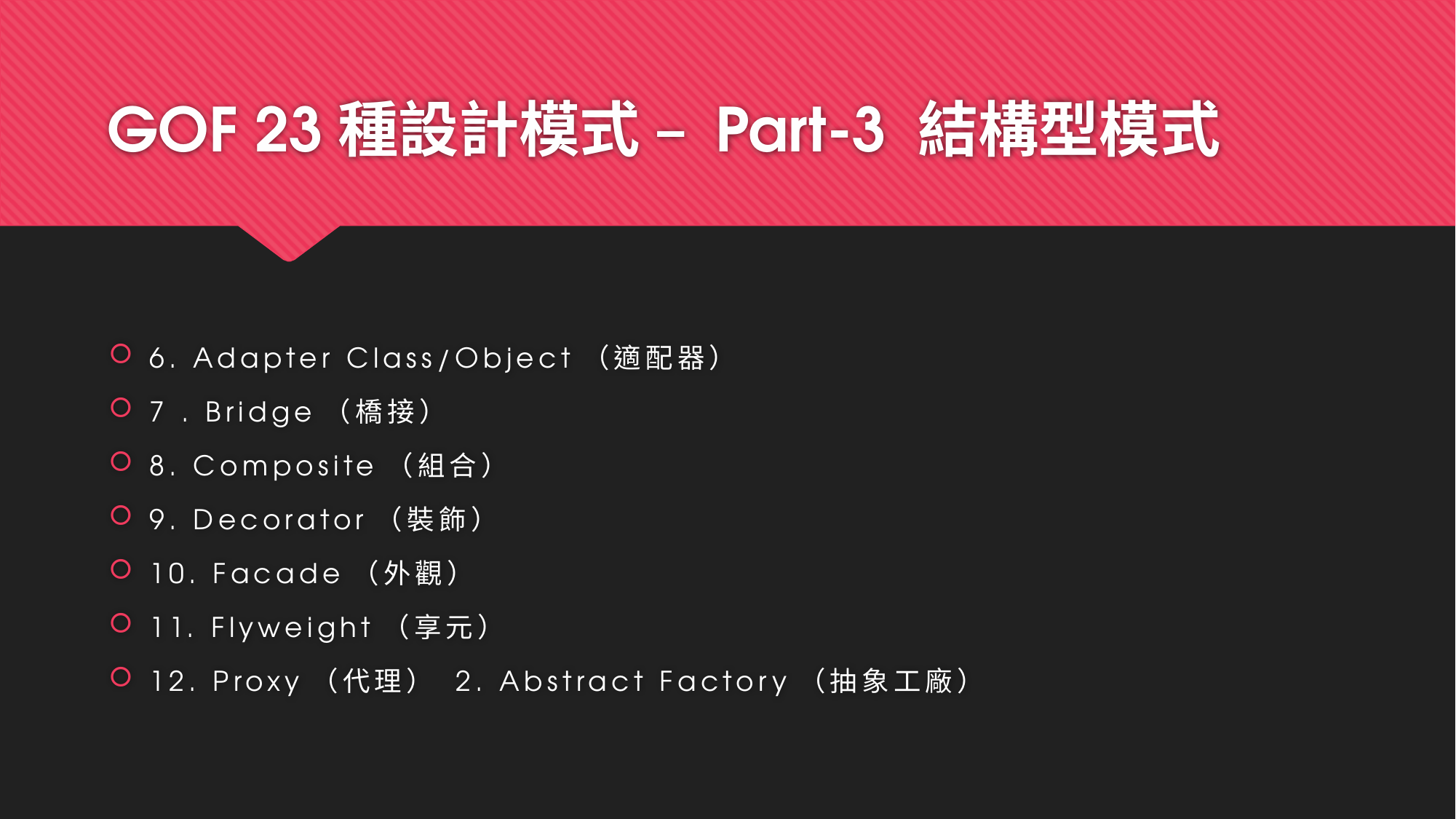

# GOF 23種設計模式 – Part-3 結構型模式
6. Adapter Class/Object（適配器）
7 . Bridge（橋接）
8. Composite（組合）
9. Decorator（裝飾）
10. Facade（外觀）
11. Flyweight（享元）
12. Proxy（代理） 2. Abstract Factory（抽象工廠）